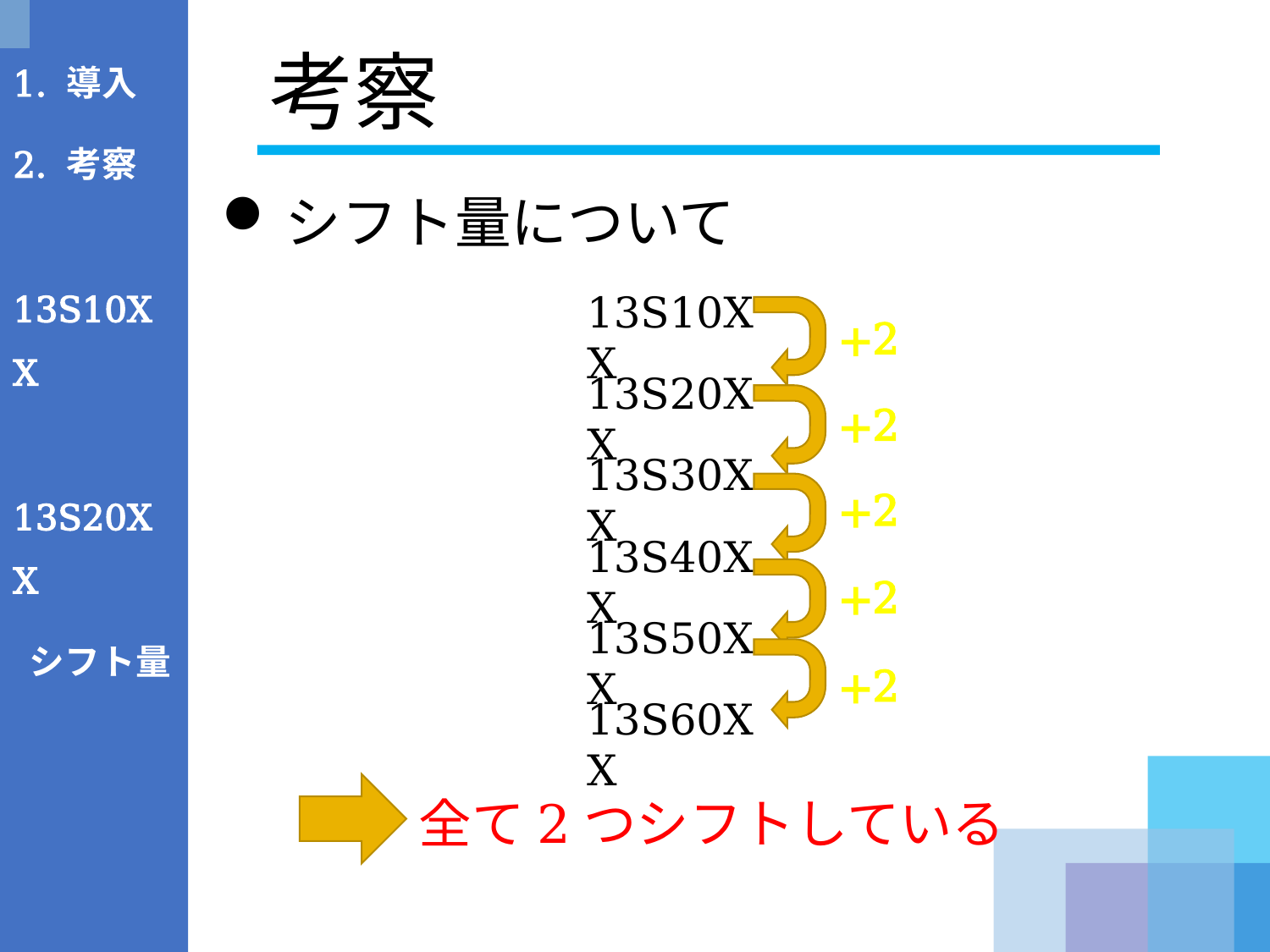

1. 導入
2. 考察
 13S10XX
 13S20XX
 シフト量
# 考察
シフト量について
|  | H | A | T | N |
| --- | --- | --- | --- | --- |
| G | Y | S | L | F |
| G | Y | S | L | F |
| X | R | H | A | T |
| X | R | H | A | T |
| N | G | Y | S | L |
| N | G | Y | S | L |
| F | X | R | H | A |
| F | X | R |  |  |
13S10XX

+2
13S20XX
+2

13S30XX
+2

13S40XX
+2

13S50XX

+2
13S60XX

全て2つシフトしている